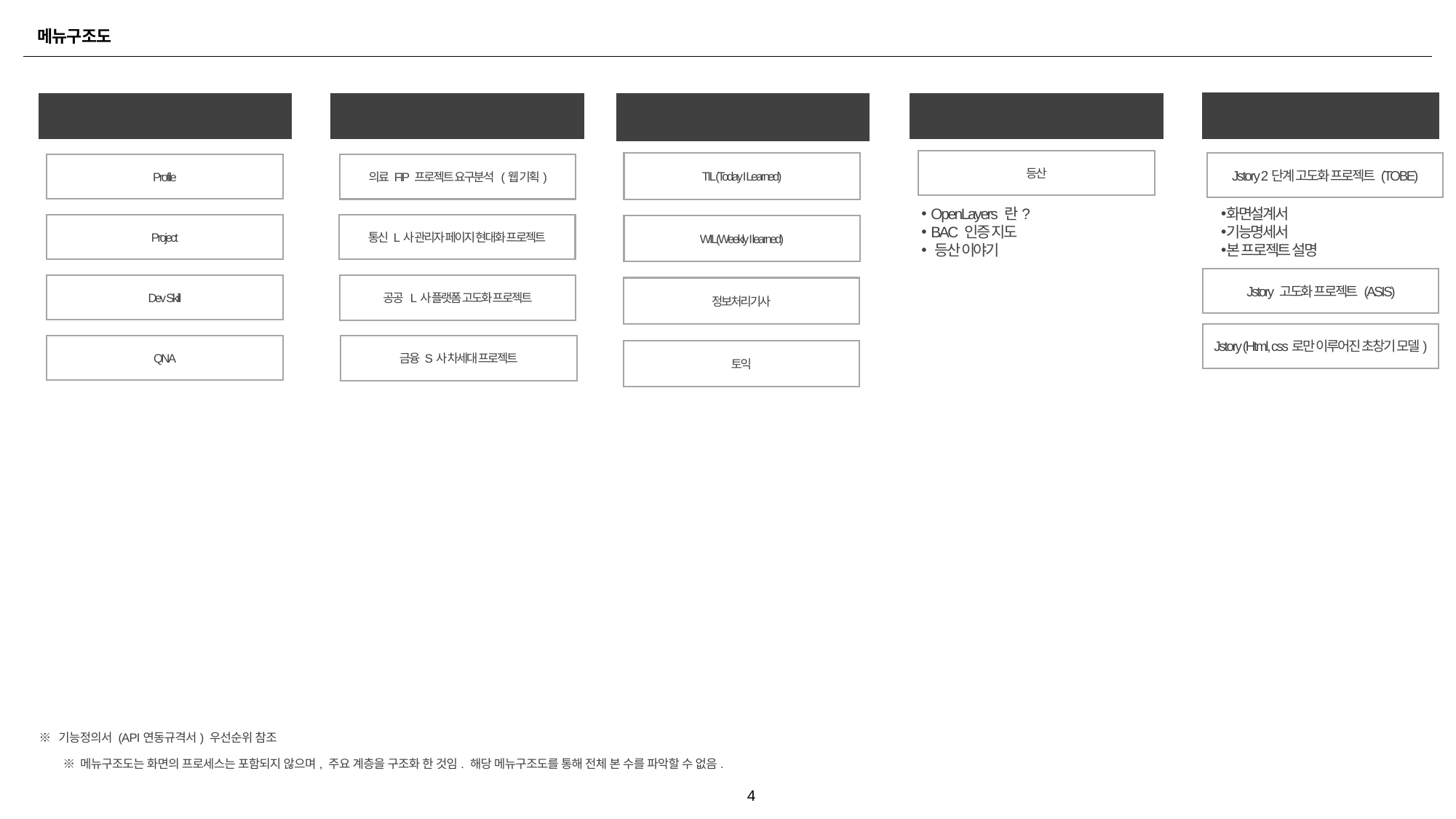

메뉴구조도
개인 프로젝트 모음
About Me
프로젝트 이력
Jay’s 공부방
취미 기록방
등산
 OpenLayers 란?
 BAC 인증 지도
 등산 이야기
TIL (Today I Learned)
Jstory 2단계 고도화 프로젝트 (TOBE)
Profile
의료 FIP 프로젝트 요구분석  (웹 기획)
화면설계서
기능명세서
본 프로젝트 설명
Project
통신 L사 관리자 페이지 현대화 프로젝트
WIL(Weekly I learned)
Jstory 고도화 프로젝트 (ASIS)
Dev Skill
공공  L사 플랫폼 고도화 프로젝트
정보처리기사
Jstory (Html, css로만 이루어진 초창기 모델)
QNA
금융 S사 차세대 프로젝트
토익
※  기능정의서 (API연동규격서) 우선순위 참조
※ 메뉴구조도는 화면의 프로세스는 포함되지 않으며, 주요 계층을 구조화 한 것임. 해당 메뉴구조도를 통해 전체 본 수를 파악할 수 없음.